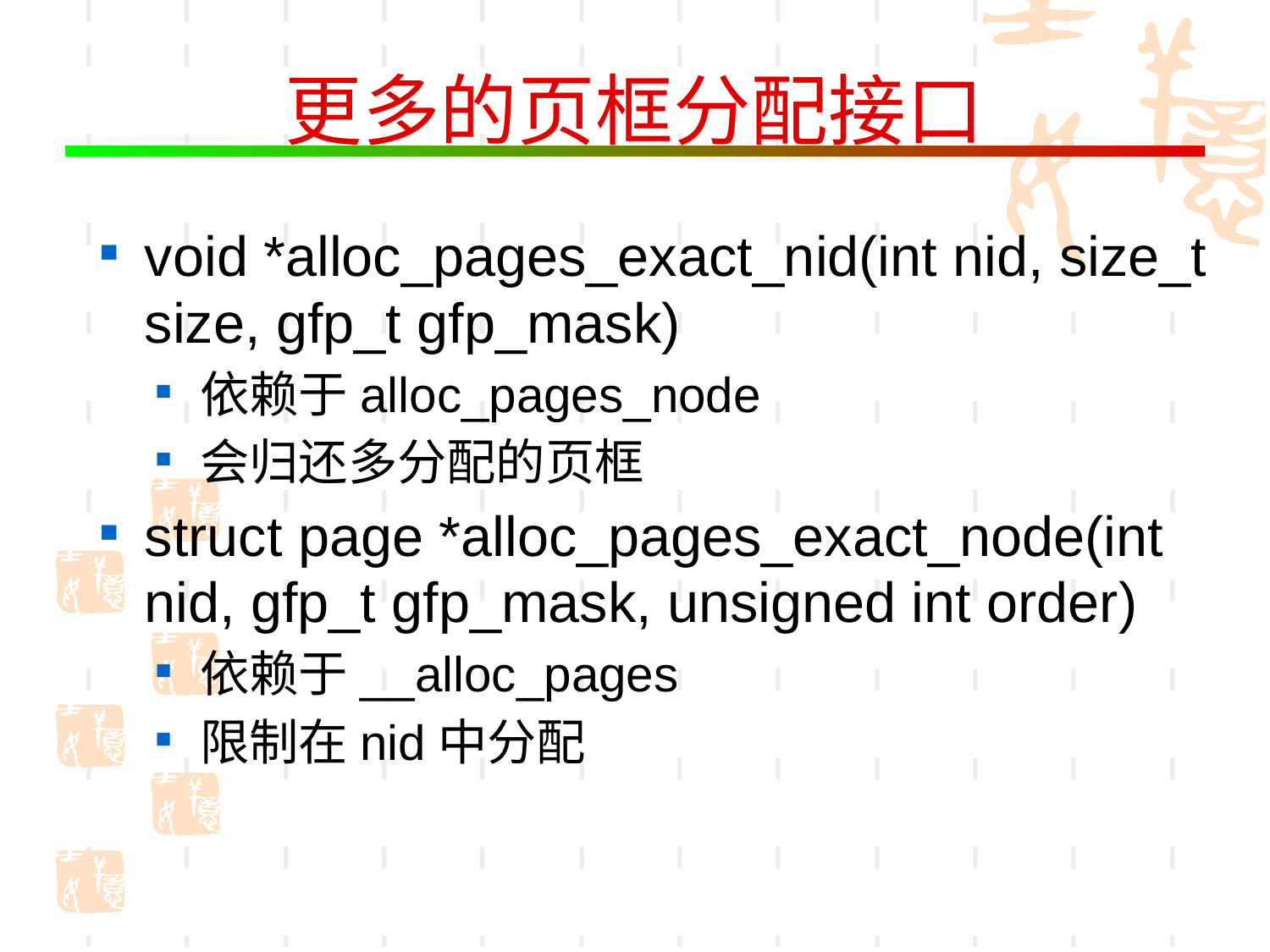

# 更多的页框分配接口
void *alloc_pages_exact_nid(int nid, size_t size, gfp_t gfp_mask)
依赖于alloc_pages_node
会归还多分配的页框
struct page *alloc_pages_exact_node(int nid, gfp_t gfp_mask, unsigned int order)
依赖于__alloc_pages
限制在nid中分配